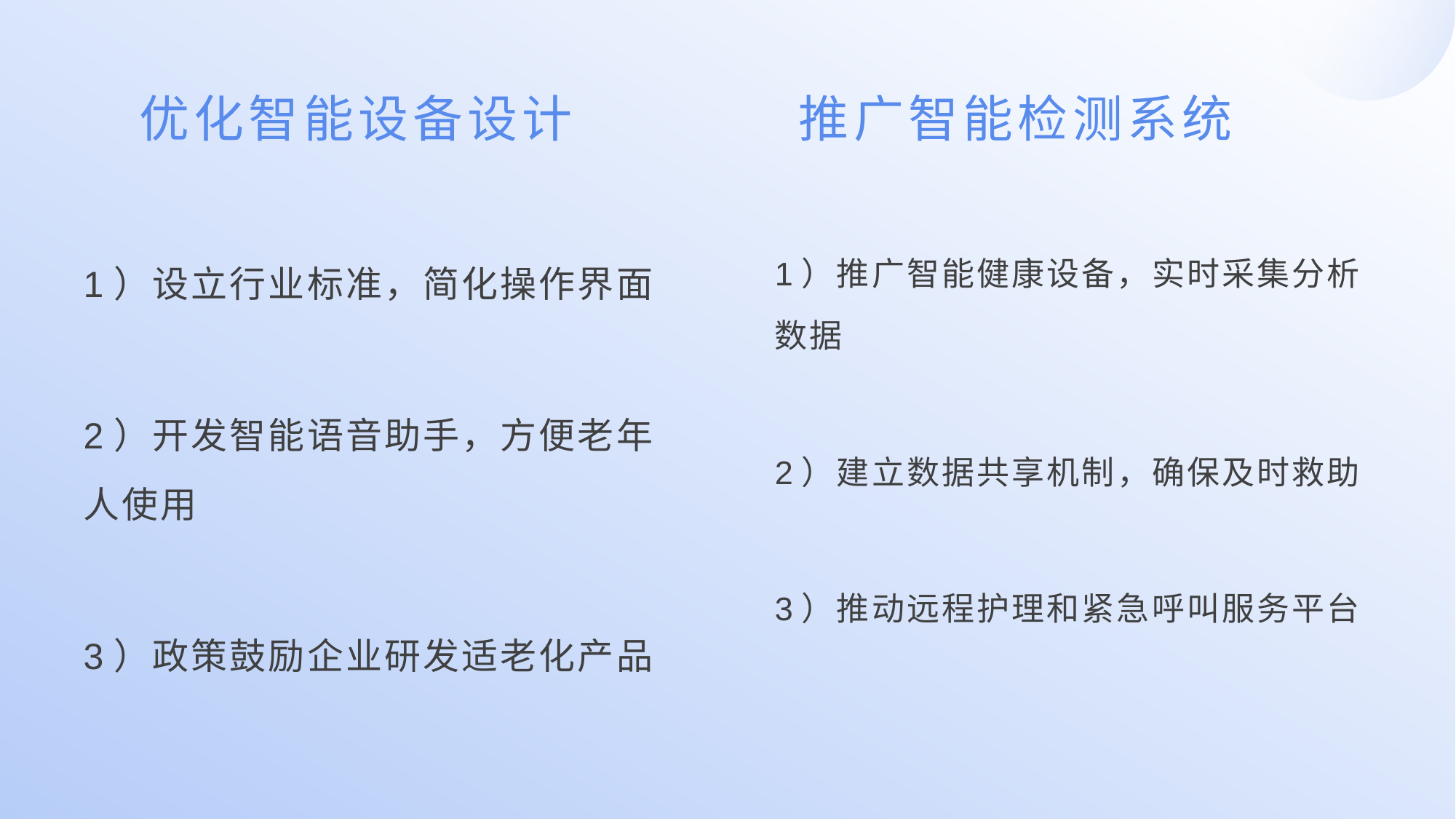

优化智能设备设计
   推广智能检测系统

1）设立行业标准，简化操作界面

2）开发智能语音助手，方便老年人使用

3）政策鼓励企业研发适老化产品

1）推广智能健康设备，实时采集分析数据

2）建立数据共享机制，确保及时救助

3）推动远程护理和紧急呼叫服务平台